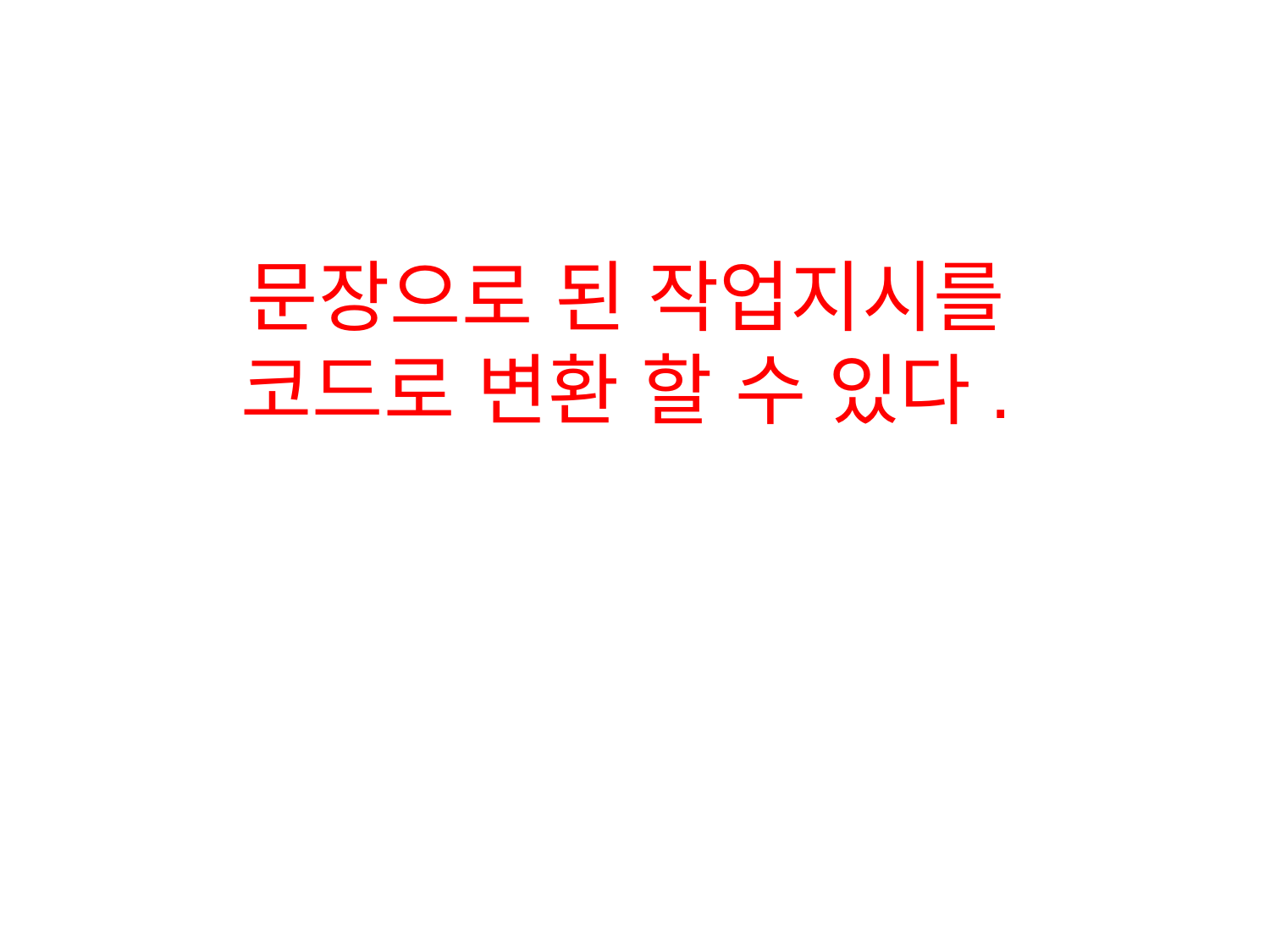

# 문장으로 된 작업지시를 코드로 변환 할 수 있다.